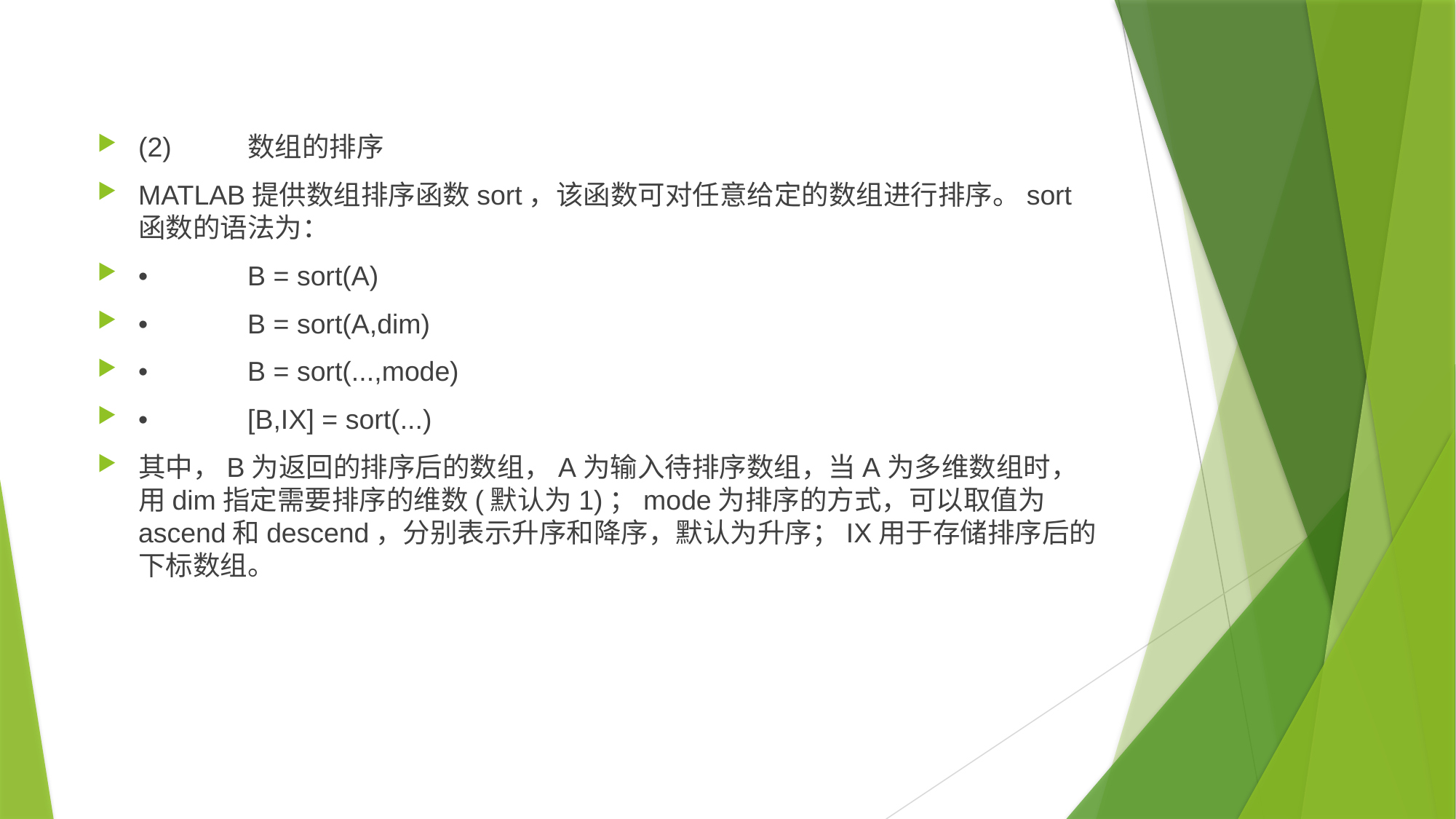

(2)	数组的排序
MATLAB提供数组排序函数sort，该函数可对任意给定的数组进行排序。sort函数的语法为：
•	B = sort(A)
•	B = sort(A,dim)
•	B = sort(...,mode)
•	[B,IX] = sort(...)
其中，B为返回的排序后的数组，A为输入待排序数组，当A为多维数组时，用dim指定需要排序的维数(默认为1)；mode为排序的方式，可以取值为ascend和descend，分别表示升序和降序，默认为升序；IX用于存储排序后的下标数组。